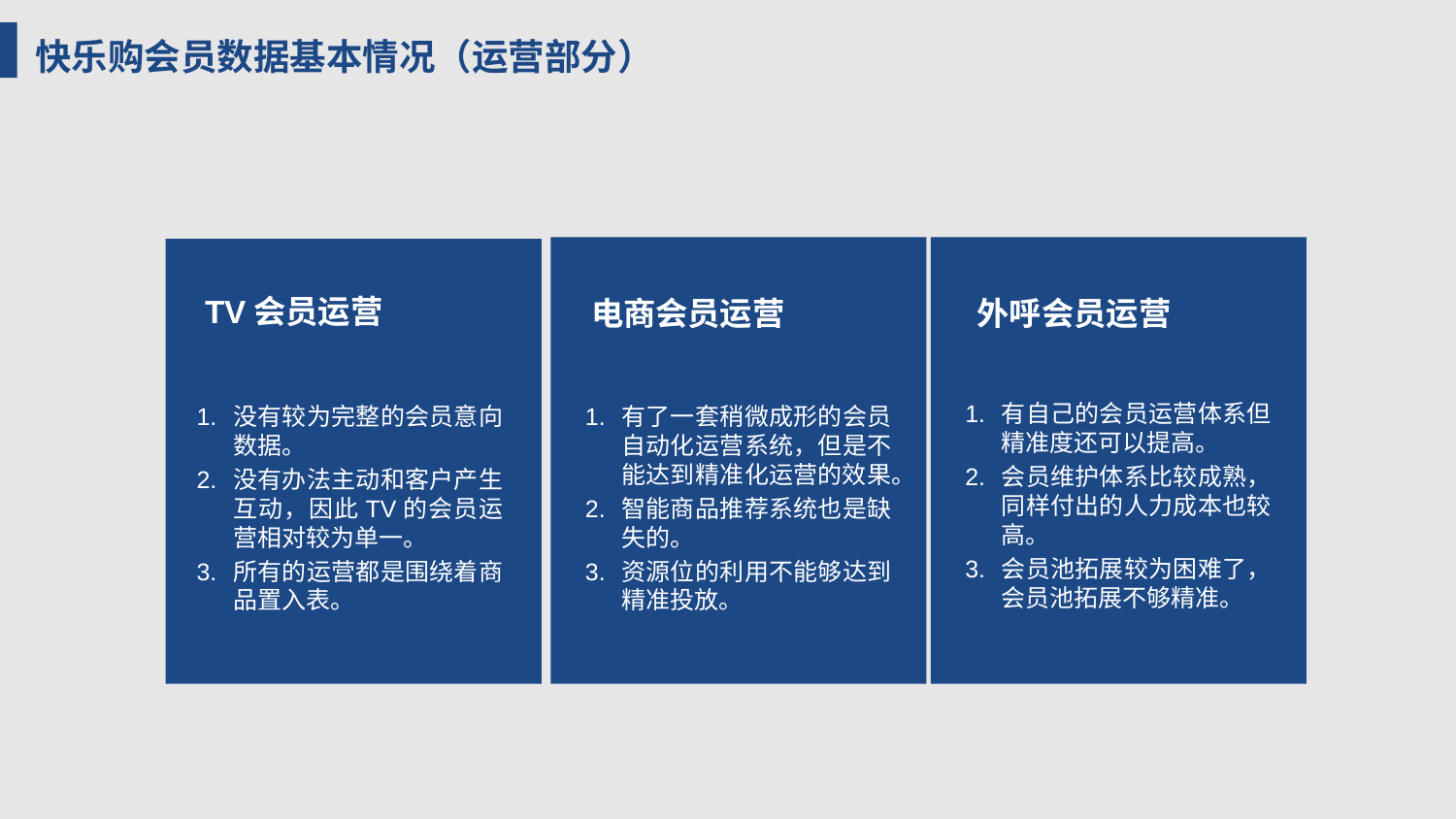

快乐购会员数据基本情况（运营部分）

电商会员运营

外呼会员运营

TV会员运营
没有较为完整的会员意向数据。
没有办法主动和客户产生互动，因此TV的会员运营相对较为单一。
所有的运营都是围绕着商品置入表。
有自己的会员运营体系但精准度还可以提高。
会员维护体系比较成熟，同样付出的人力成本也较高。
会员池拓展较为困难了，会员池拓展不够精准。
有了一套稍微成形的会员自动化运营系统，但是不能达到精准化运营的效果。
智能商品推荐系统也是缺失的。
资源位的利用不能够达到精准投放。